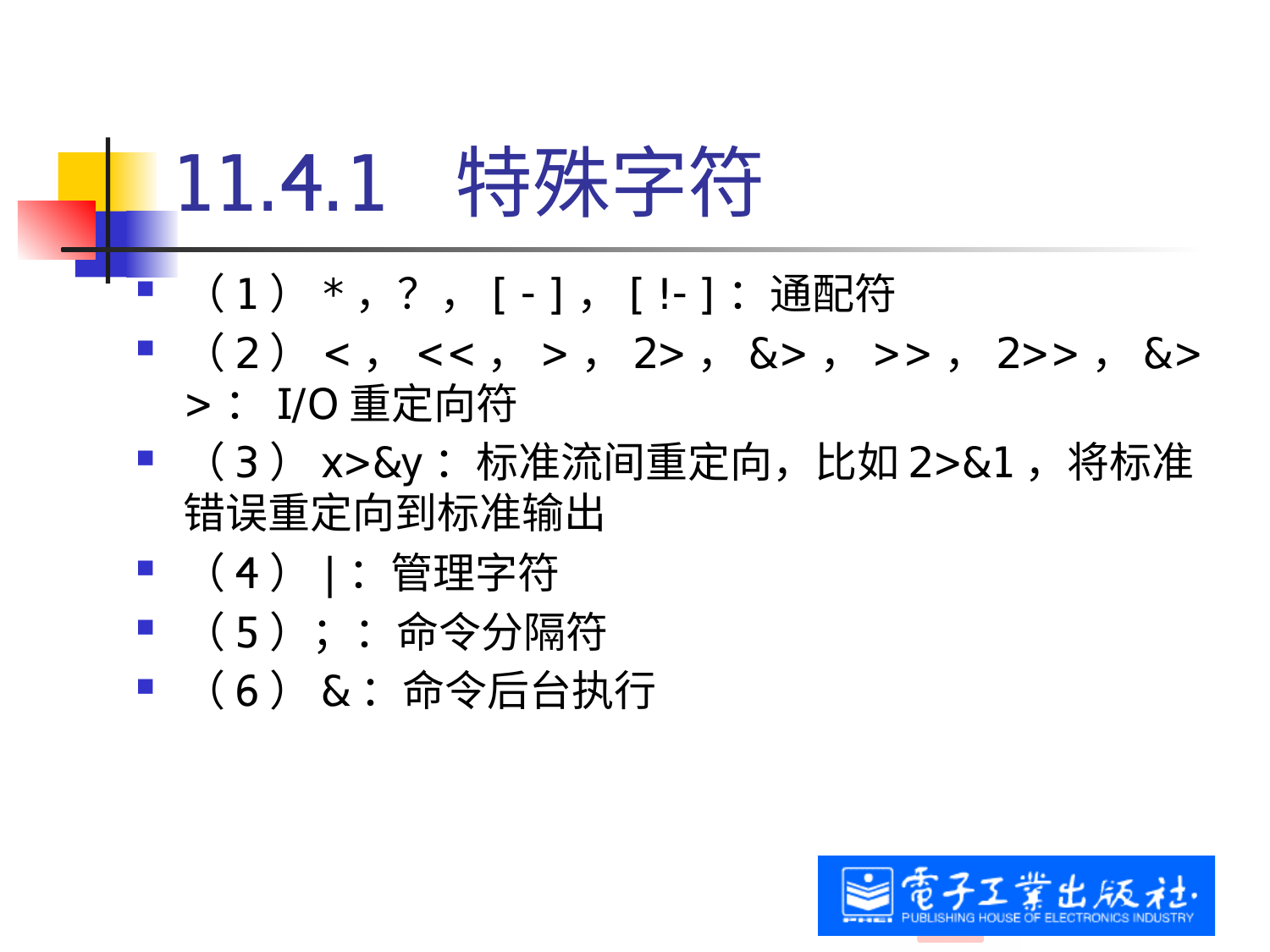

# 11.4.1  特殊字符
（1）*，？，[ - ]，[ !- ]：通配符
（2）<，<<，>，2>，&>，>>，2>>，&>>：I/O重定向符
（3）x>&y：标准流间重定向，比如2>&1，将标准错误重定向到标准输出
（4）|：管理字符
（5）；：命令分隔符
（6）&：命令后台执行